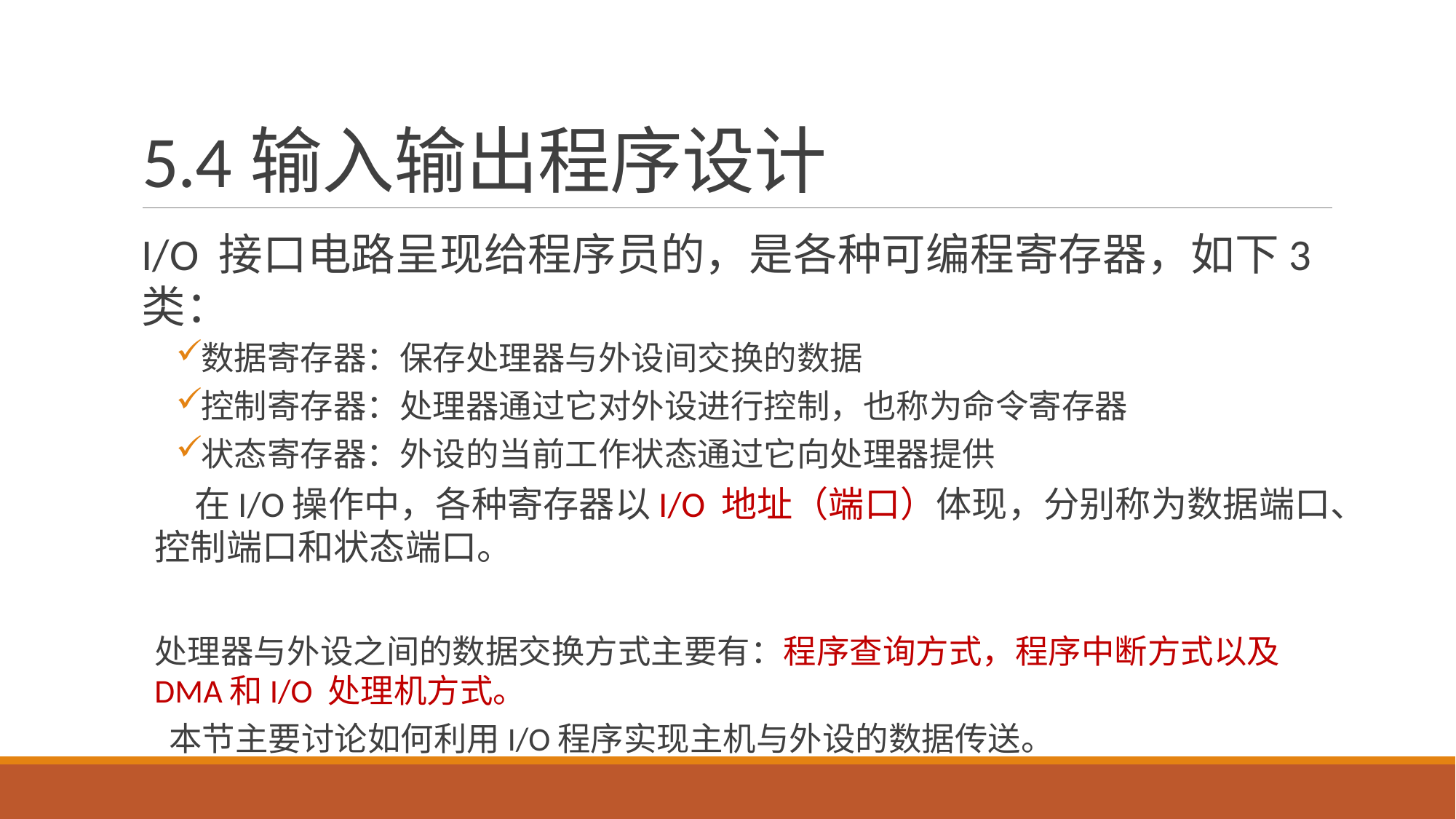

# 5.4输入输出程序设计
I/O 接口电路呈现给程序员的，是各种可编程寄存器，如下3类：
数据寄存器：保存处理器与外设间交换的数据
控制寄存器：处理器通过它对外设进行控制，也称为命令寄存器
状态寄存器：外设的当前工作状态通过它向处理器提供
    在I/O操作中，各种寄存器以I/O 地址（端口）体现，分别称为数据端口、控制端口和状态端口。

处理器与外设之间的数据交换方式主要有：程序查询方式，程序中断方式以及DMA和I/O 处理机方式。
 本节主要讨论如何利用I/O程序实现主机与外设的数据传送。